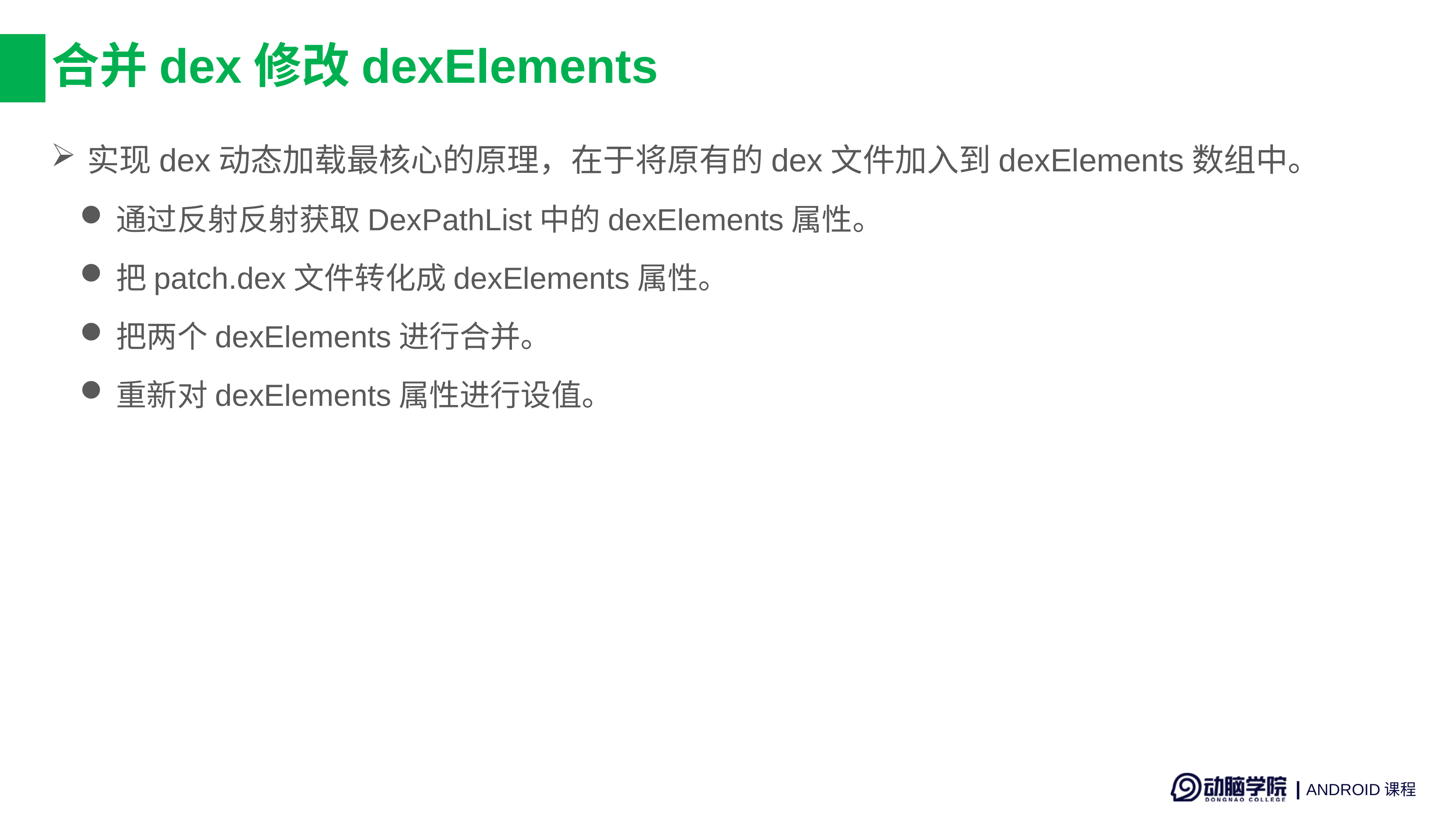

# 合并dex修改dexElements
实现dex动态加载最核心的原理，在于将原有的dex文件加入到dexElements数组中。
通过反射反射获取DexPathList中的dexElements属性。
把patch.dex文件转化成dexElements属性。
把两个dexElements进行合并。
重新对dexElements属性进行设值。